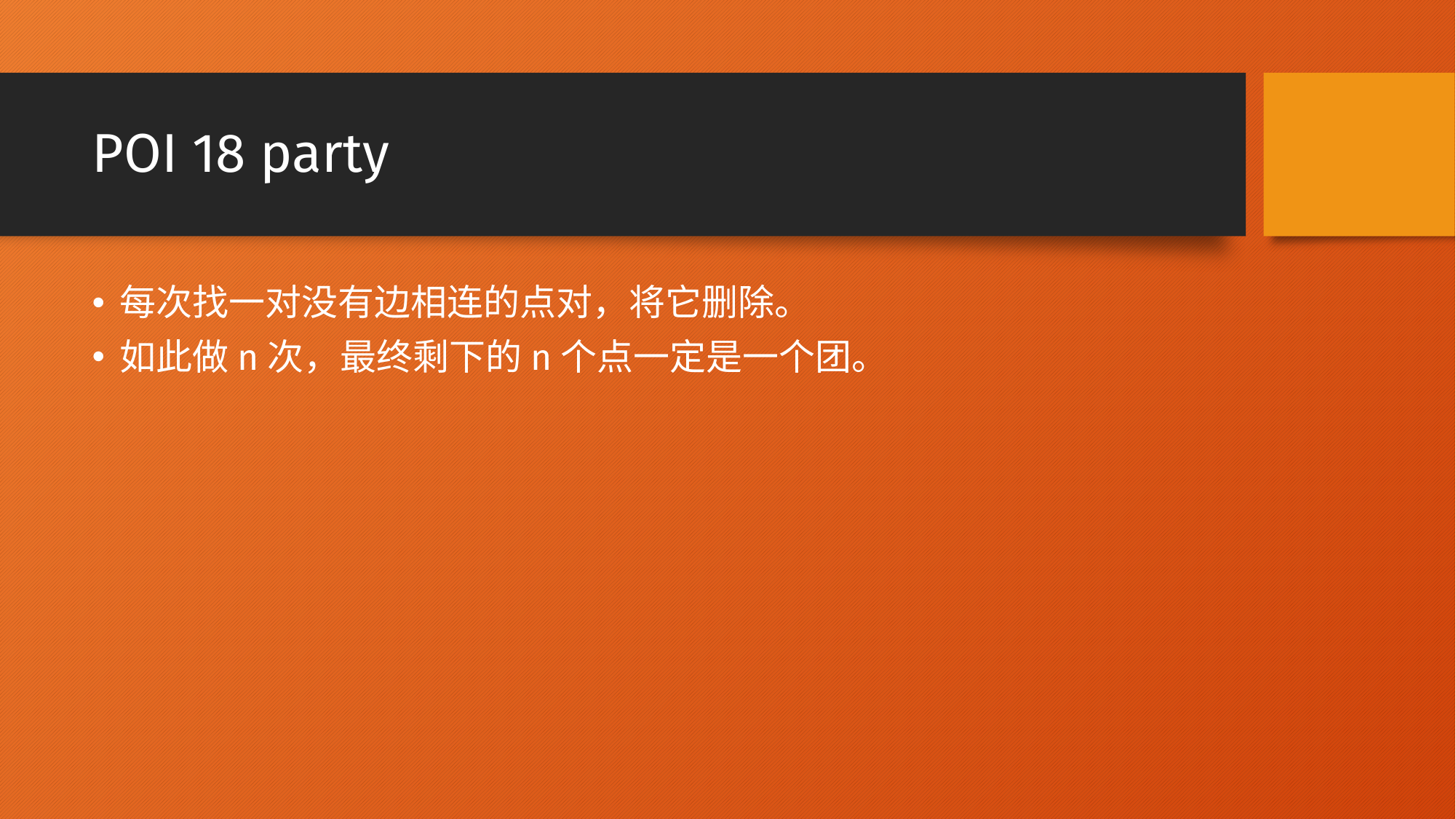

# POI 18 party
每次找一对没有边相连的点对，将它删除。
如此做n次，最终剩下的n个点一定是一个团。